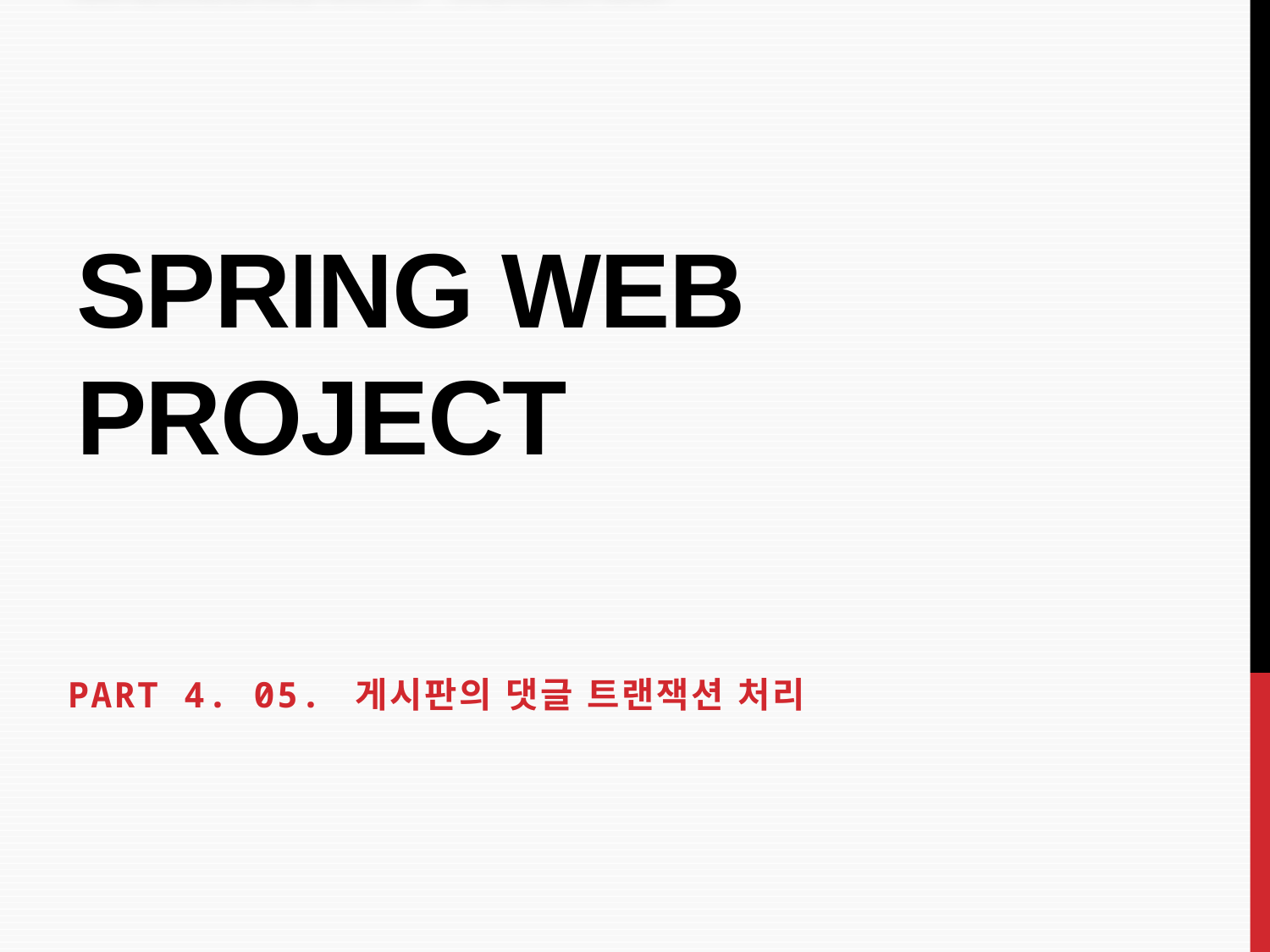

# Spring Web Project
PART 4. 05. 게시판의 댓글 트랜잭션 처리